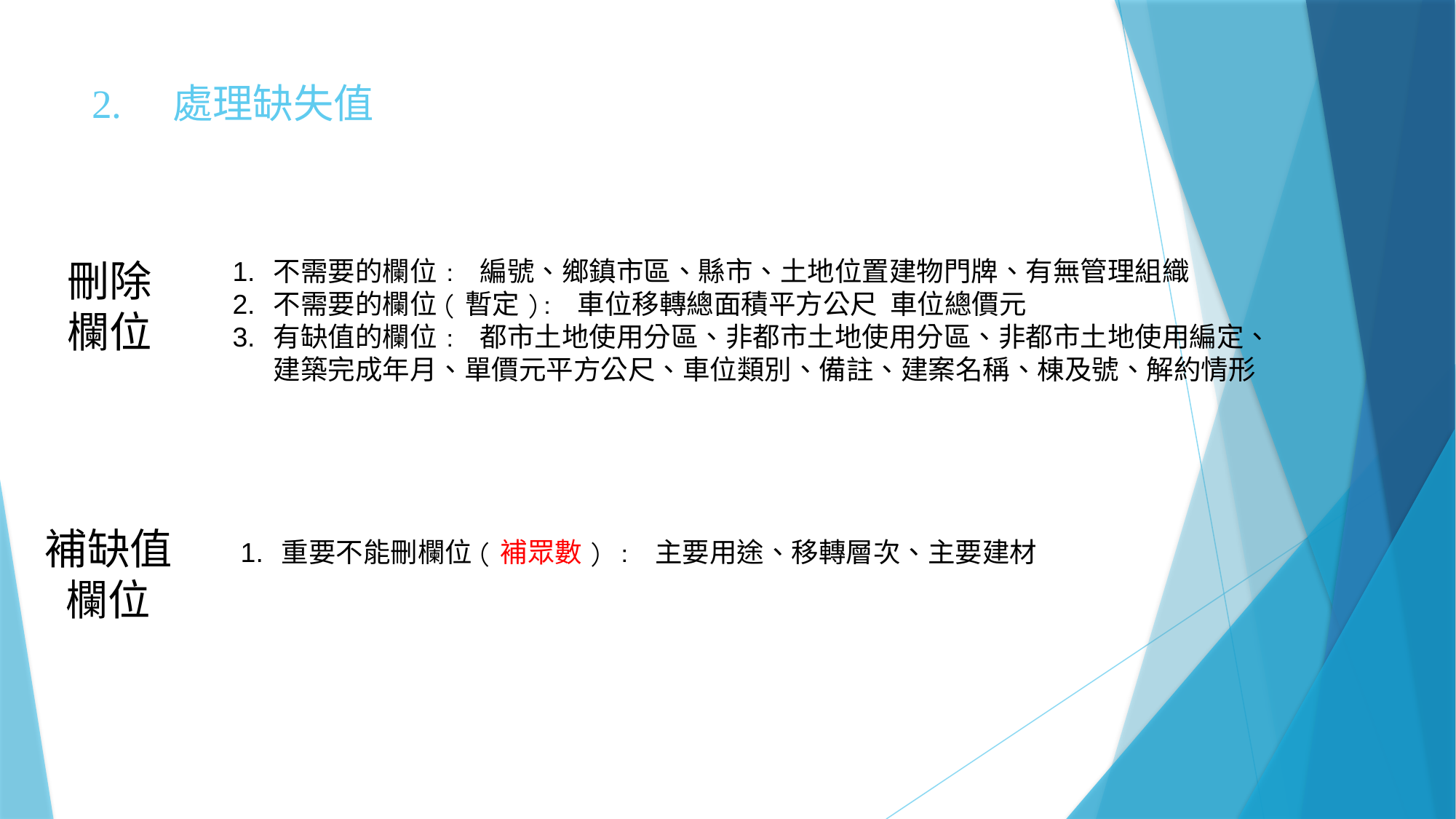

# 2.		處理缺失值
刪除欄位
不需要的欄位: 編號、鄉鎮市區、縣市、土地位置建物門牌、有無管理組織
不需要的欄位(暫定): 車位移轉總面積平方公尺  車位總價元
有缺值的欄位: 都市土地使用分區、非都市土地使用分區、非都市土地使用編定、建築完成年月、單價元平方公尺、車位類別、備註、建案名稱、棟及號、解約情形
補缺值欄位
重要不能刪欄位(補眾數) : 主要用途、移轉層次、主要建材